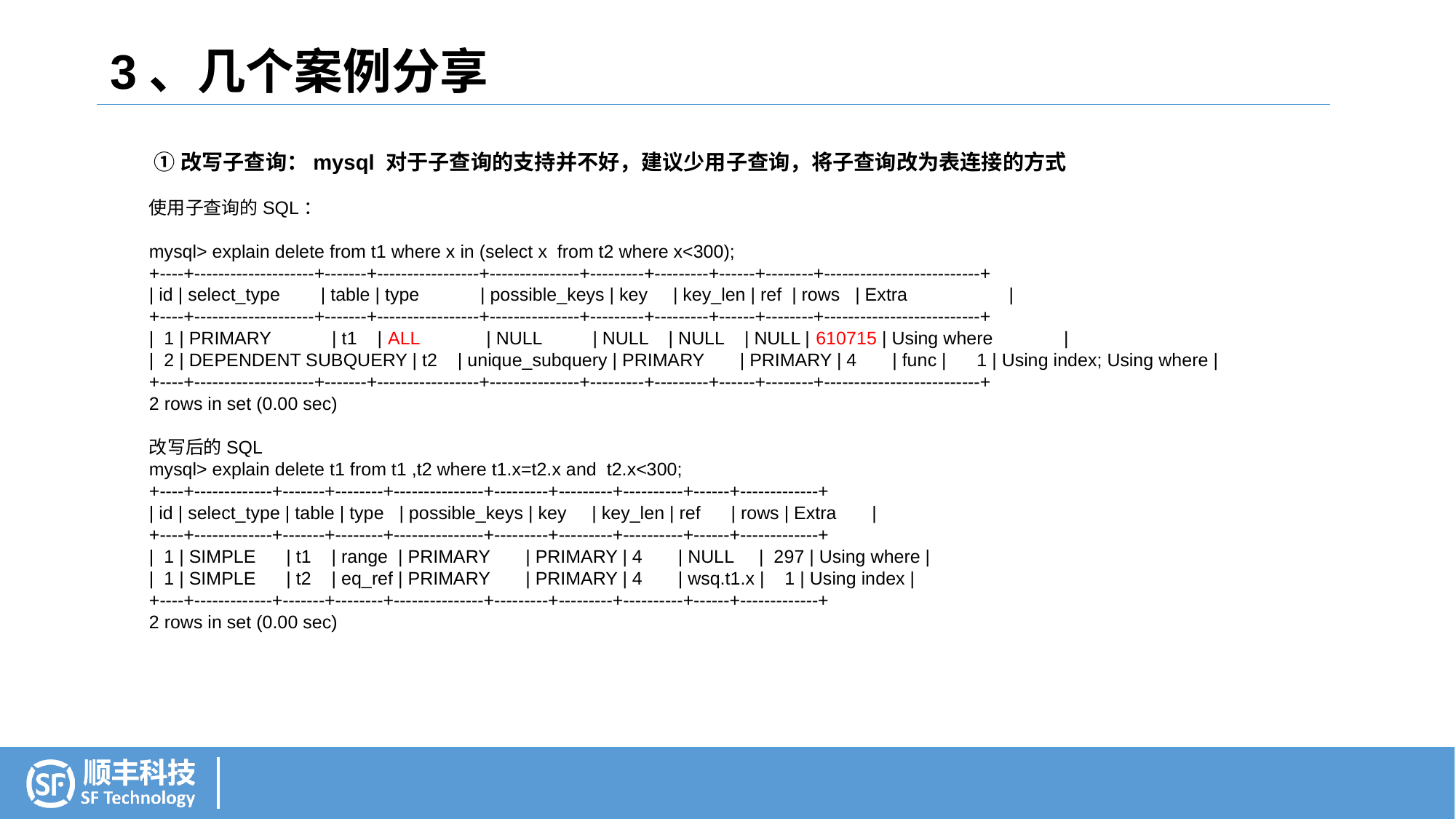

3、几个案例分享
 ①改写子查询：mysql 对于子查询的支持并不好，建议少用子查询，将子查询改为表连接的方式

使用子查询的SQL：

mysql> explain delete from t1 where x in (select x  from t2 where x<300);
+----+--------------------+-------+-----------------+---------------+---------+---------+------+--------+--------------------------+
| id | select_type        | table | type            | possible_keys | key     | key_len | ref  | rows   | Extra                    |
+----+--------------------+-------+-----------------+---------------+---------+---------+------+--------+--------------------------+
|  1 | PRIMARY            | t1    | ALL             | NULL          | NULL    | NULL    | NULL | 610715 | Using where              |
|  2 | DEPENDENT SUBQUERY | t2    | unique_subquery | PRIMARY       | PRIMARY | 4       | func |      1 | Using index; Using where |
+----+--------------------+-------+-----------------+---------------+---------+---------+------+--------+--------------------------+
2 rows in set (0.00 sec)

改写后的SQL
mysql> explain delete t1 from t1 ,t2 where t1.x=t2.x and  t2.x<300;
+----+-------------+-------+--------+---------------+---------+---------+----------+------+-------------+
| id | select_type | table | type   | possible_keys | key     | key_len | ref      | rows | Extra       |
+----+-------------+-------+--------+---------------+---------+---------+----------+------+-------------+
|  1 | SIMPLE      | t1    | range  | PRIMARY       | PRIMARY | 4       | NULL     |  297 | Using where |
|  1 | SIMPLE      | t2    | eq_ref | PRIMARY       | PRIMARY | 4       | wsq.t1.x |    1 | Using index |
+----+-------------+-------+--------+---------------+---------+---------+----------+------+-------------+
2 rows in set (0.00 sec)